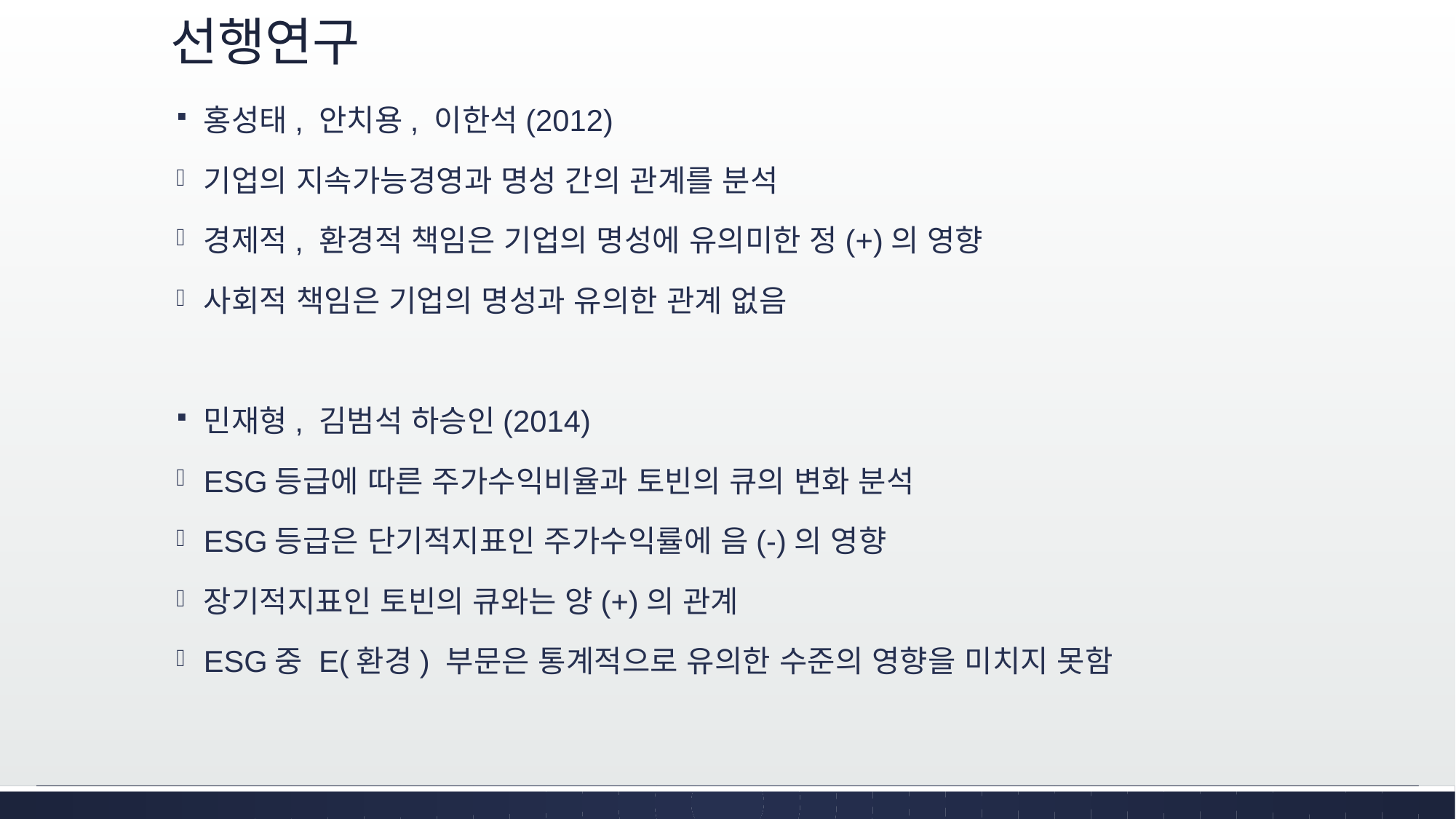

# 선행연구
홍성태, 안치용, 이한석(2012)
기업의 지속가능경영과 명성 간의 관계를 분석
경제적, 환경적 책임은 기업의 명성에 유의미한 정(+)의 영향
사회적 책임은 기업의 명성과 유의한 관계 없음

민재형, 김범석 하승인(2014)
ESG등급에 따른 주가수익비율과 토빈의 큐의 변화 분석
ESG등급은 단기적지표인 주가수익률에 음(-)의 영향
장기적지표인 토빈의 큐와는 양(+)의 관계
ESG중 E(환경) 부문은 통계적으로 유의한 수준의 영향을 미치지 못함